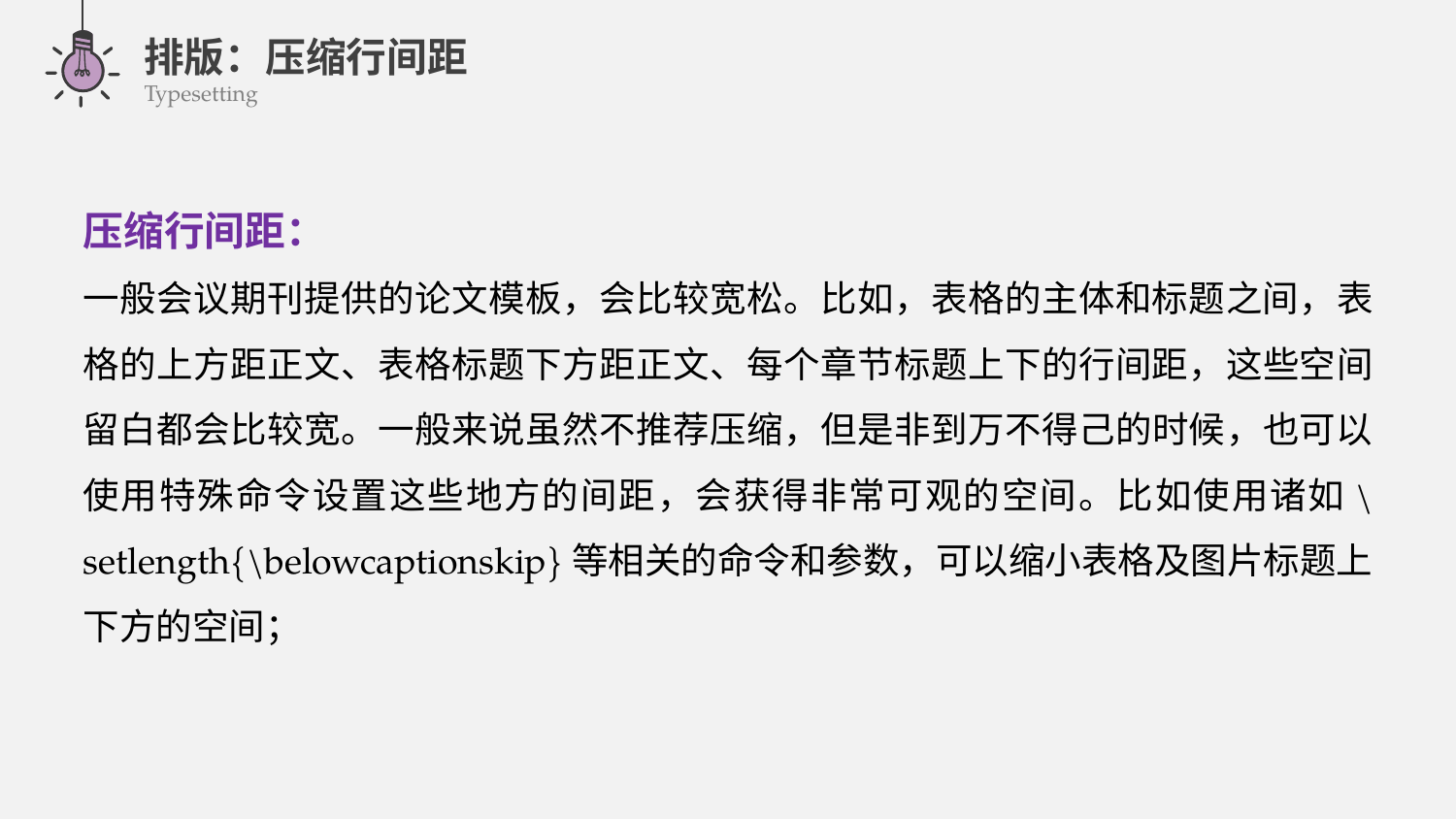

排版：压缩行间距
Typesetting

压缩行间距：
一般会议期刊提供的论文模板，会比较宽松。比如，表格的主体和标题之间，表格的上方距正文、表格标题下方距正文、每个章节标题上下的行间距，这些空间留白都会比较宽。一般来说虽然不推荐压缩，但是非到万不得己的时候，也可以使用特殊命令设置这些地方的间距，会获得非常可观的空间。比如使用诸如\setlength{\belowcaptionskip}等相关的命令和参数，可以缩小表格及图片标题上下方的空间；